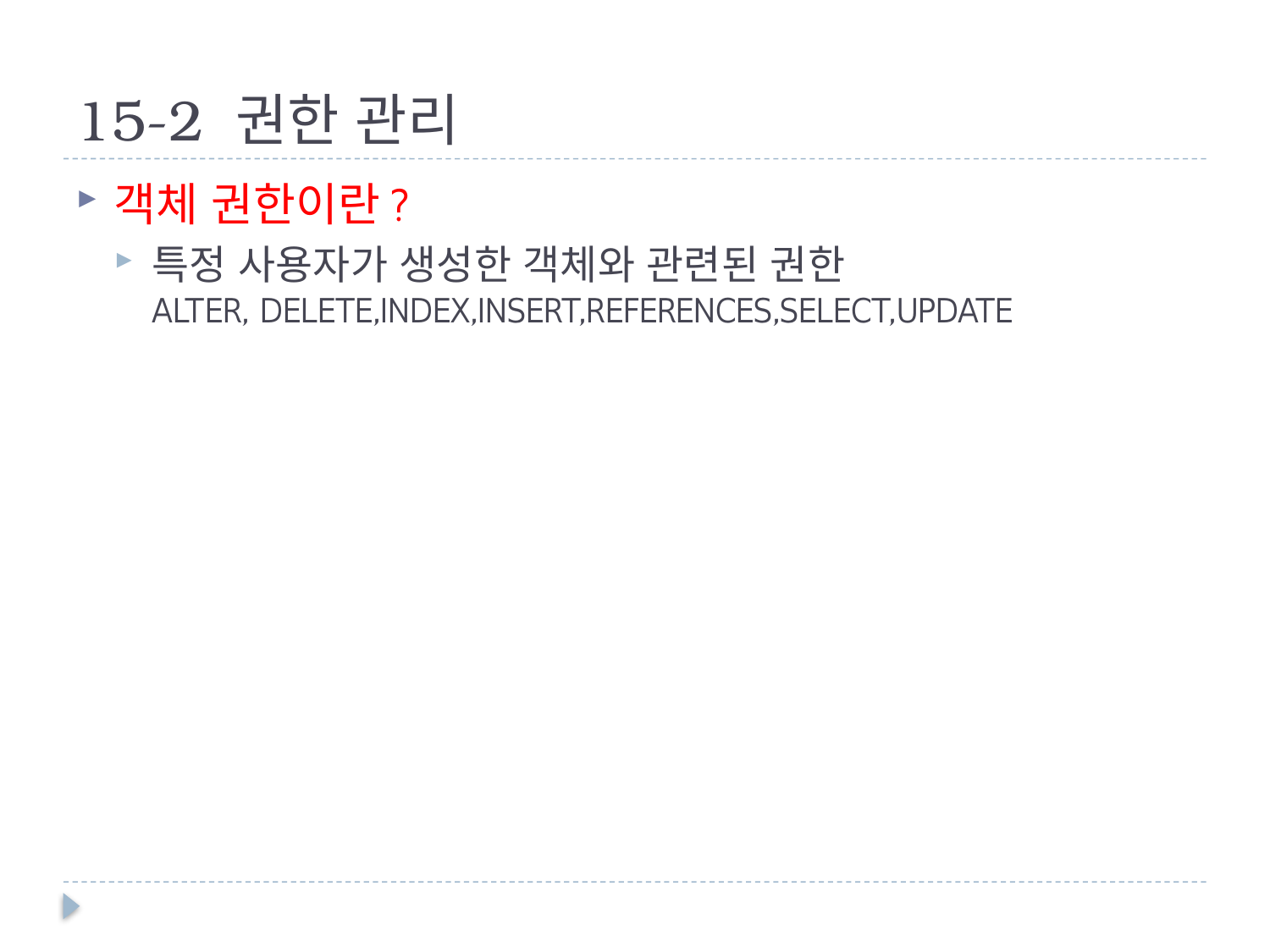

# 15-2 권한 관리
객체 권한이란?
특정 사용자가 생성한 객체와 관련된 권한
ALTER, DELETE,INDEX,INSERT,REFERENCES,SELECT,UPDATE